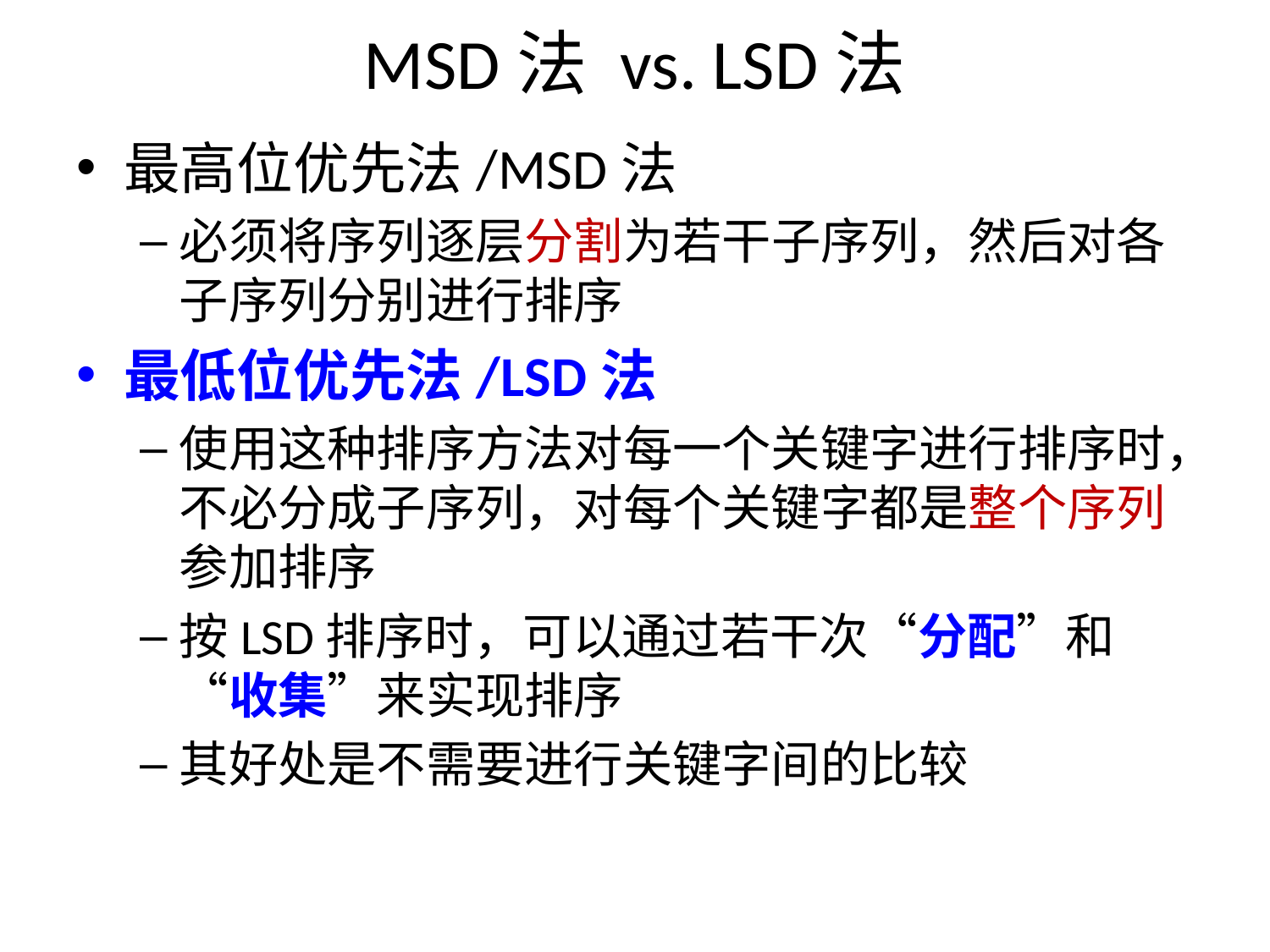

# MSD法 vs. LSD法
最高位优先法/MSD法
必须将序列逐层分割为若干子序列，然后对各子序列分别进行排序
最低位优先法/LSD法
使用这种排序方法对每一个关键字进行排序时，不必分成子序列，对每个关键字都是整个序列参加排序
按LSD排序时，可以通过若干次“分配”和“收集”来实现排序
其好处是不需要进行关键字间的比较